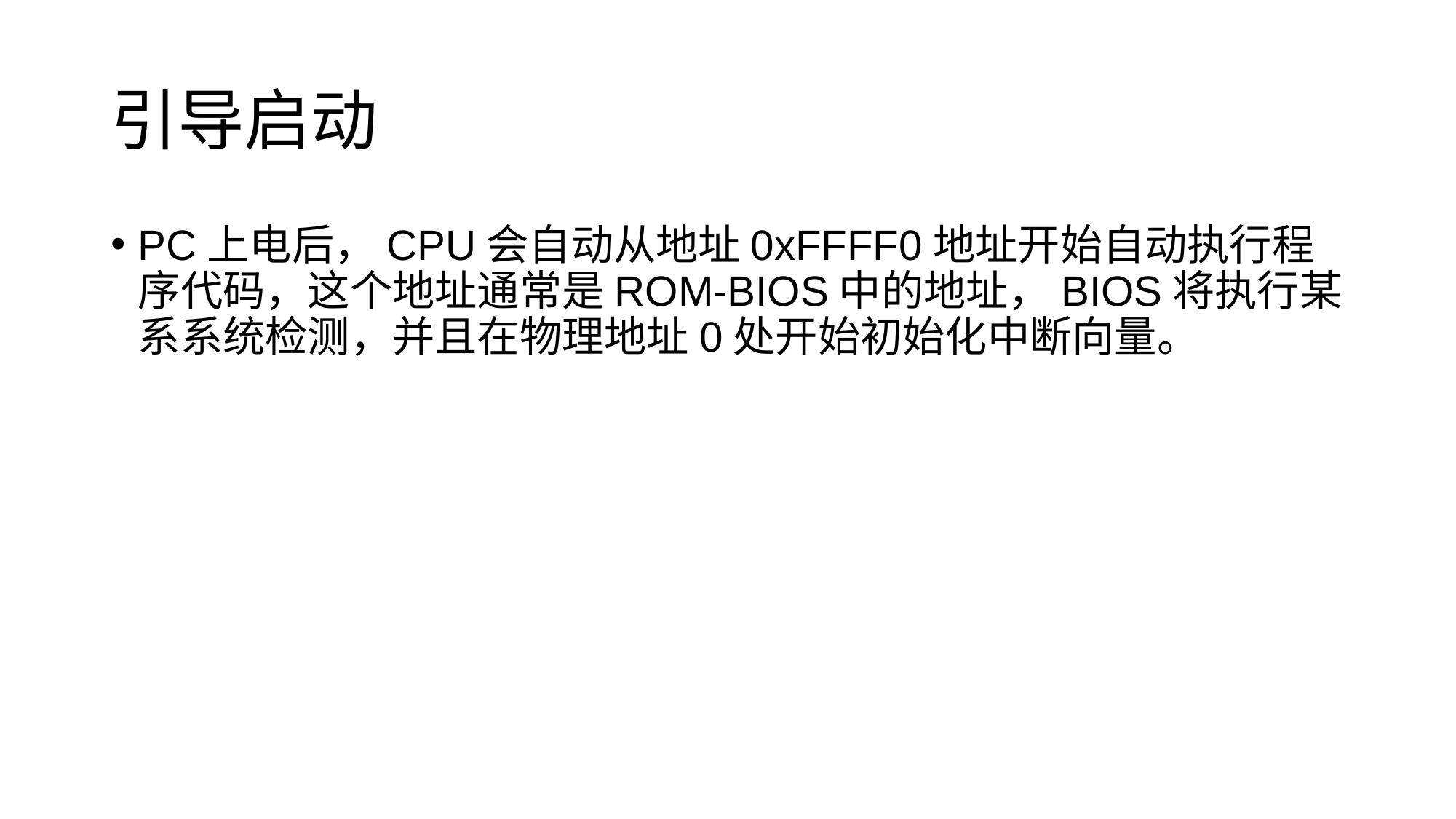

# 引导启动
PC上电后，CPU会自动从地址0xFFFF0地址开始自动执行程序代码，这个地址通常是ROM-BIOS中的地址，BIOS将执行某系系统检测，并且在物理地址0处开始初始化中断向量。